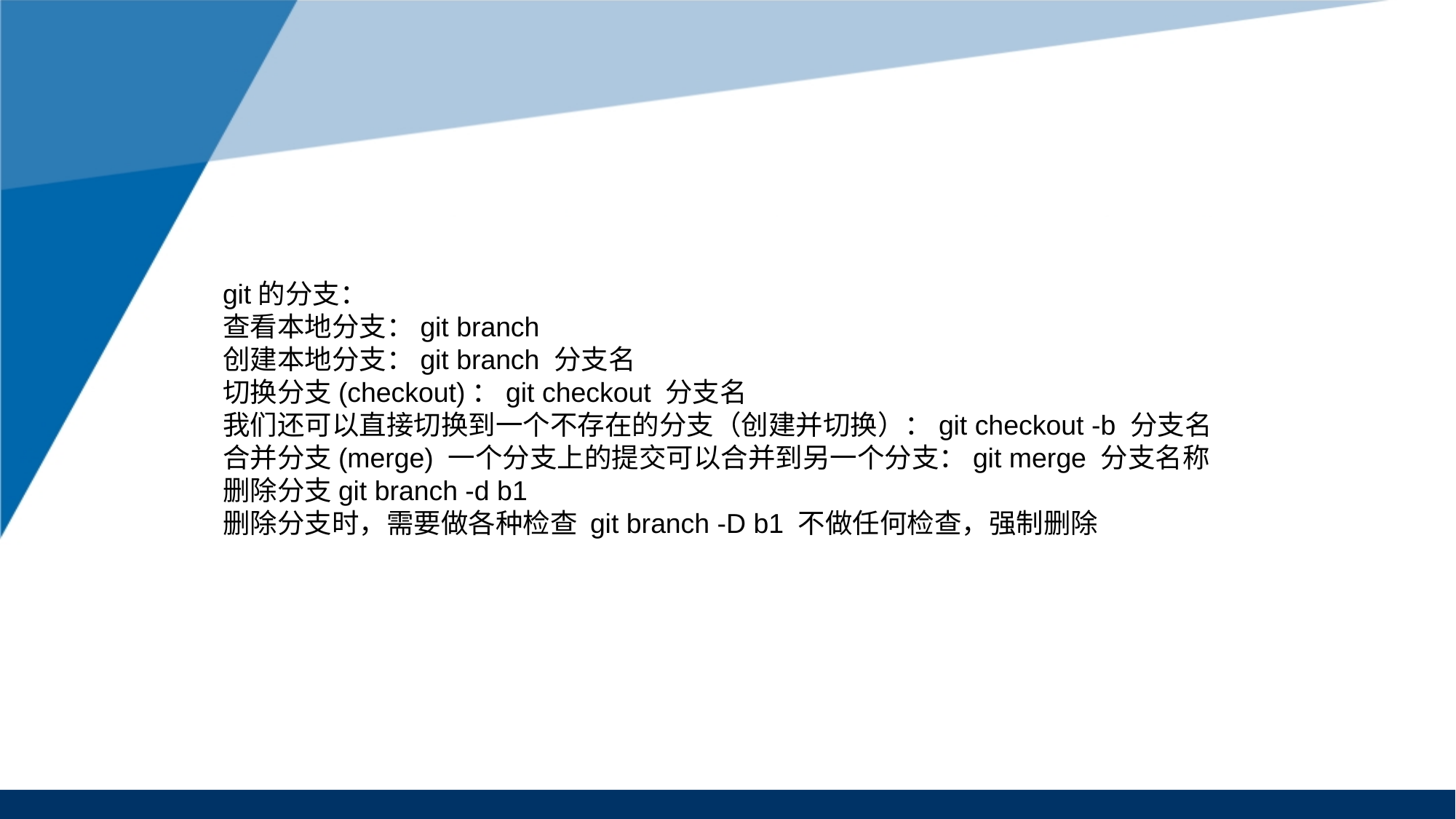

git的分支：
查看本地分支：git branch
创建本地分支：git branch 分支名
切换分支(checkout)：git checkout 分支名
我们还可以直接切换到一个不存在的分支（创建并切换）：git checkout -b 分支名
合并分支(merge) 一个分支上的提交可以合并到另一个分支：git merge 分支名称
删除分支git branch -d b1
删除分支时，需要做各种检查 git branch -D b1 不做任何检查，强制删除